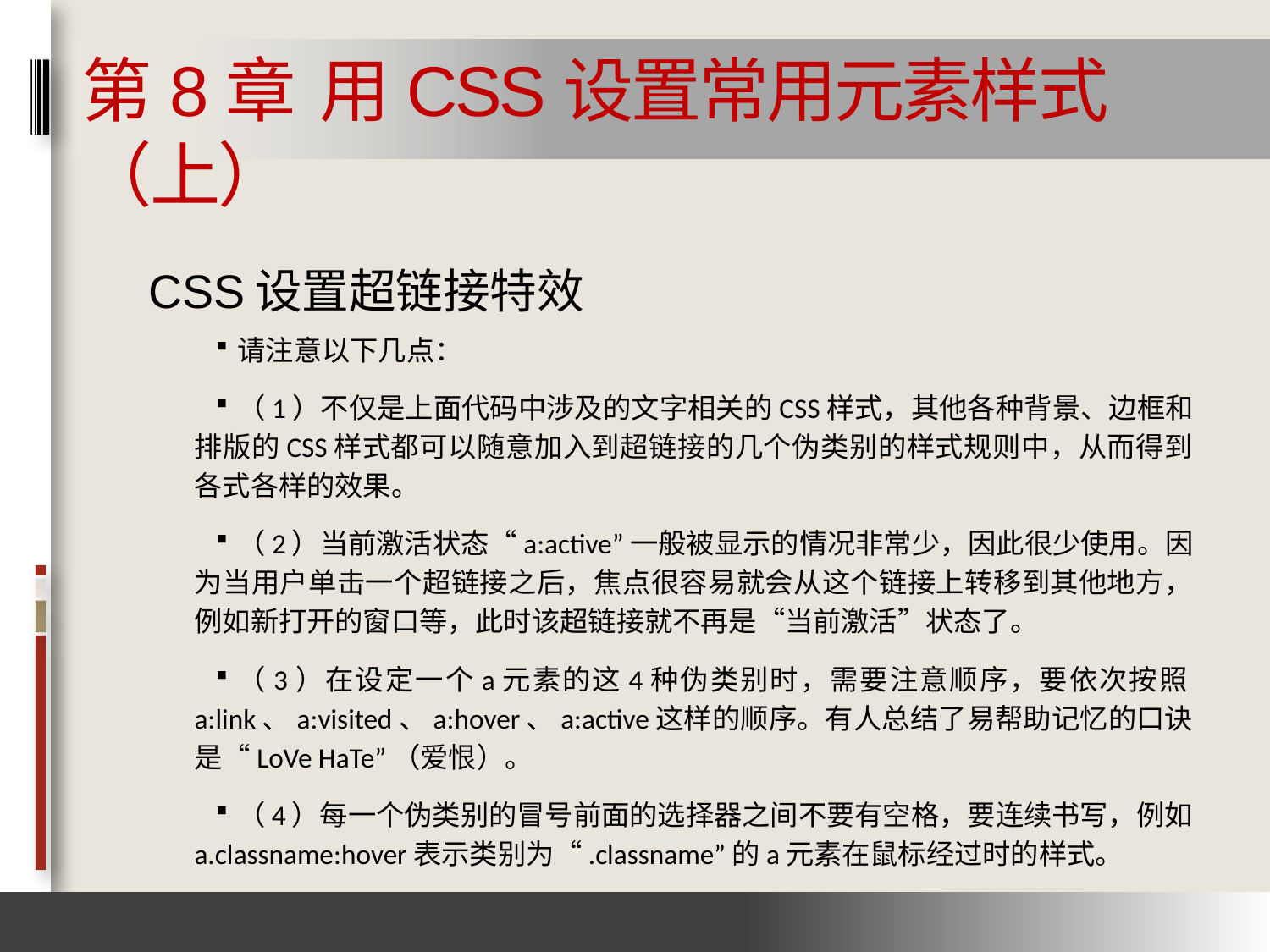

# 第8章  用CSS设置常用元素样式（上）
CSS设置超链接特效
请注意以下几点：
（1）不仅是上面代码中涉及的文字相关的CSS样式，其他各种背景、边框和排版的CSS样式都可以随意加入到超链接的几个伪类别的样式规则中，从而得到各式各样的效果。
（2）当前激活状态“a:active”一般被显示的情况非常少，因此很少使用。因为当用户单击一个超链接之后，焦点很容易就会从这个链接上转移到其他地方，例如新打开的窗口等，此时该超链接就不再是“当前激活”状态了。
（3）在设定一个a元素的这4种伪类别时，需要注意顺序，要依次按照a:link、a:visited、a:hover、a:active这样的顺序。有人总结了易帮助记忆的口诀是“LoVe HaTe”（爱恨）。
（4）每一个伪类别的冒号前面的选择器之间不要有空格，要连续书写，例如a.classname:hover表示类别为“.classname”的a元素在鼠标经过时的样式。